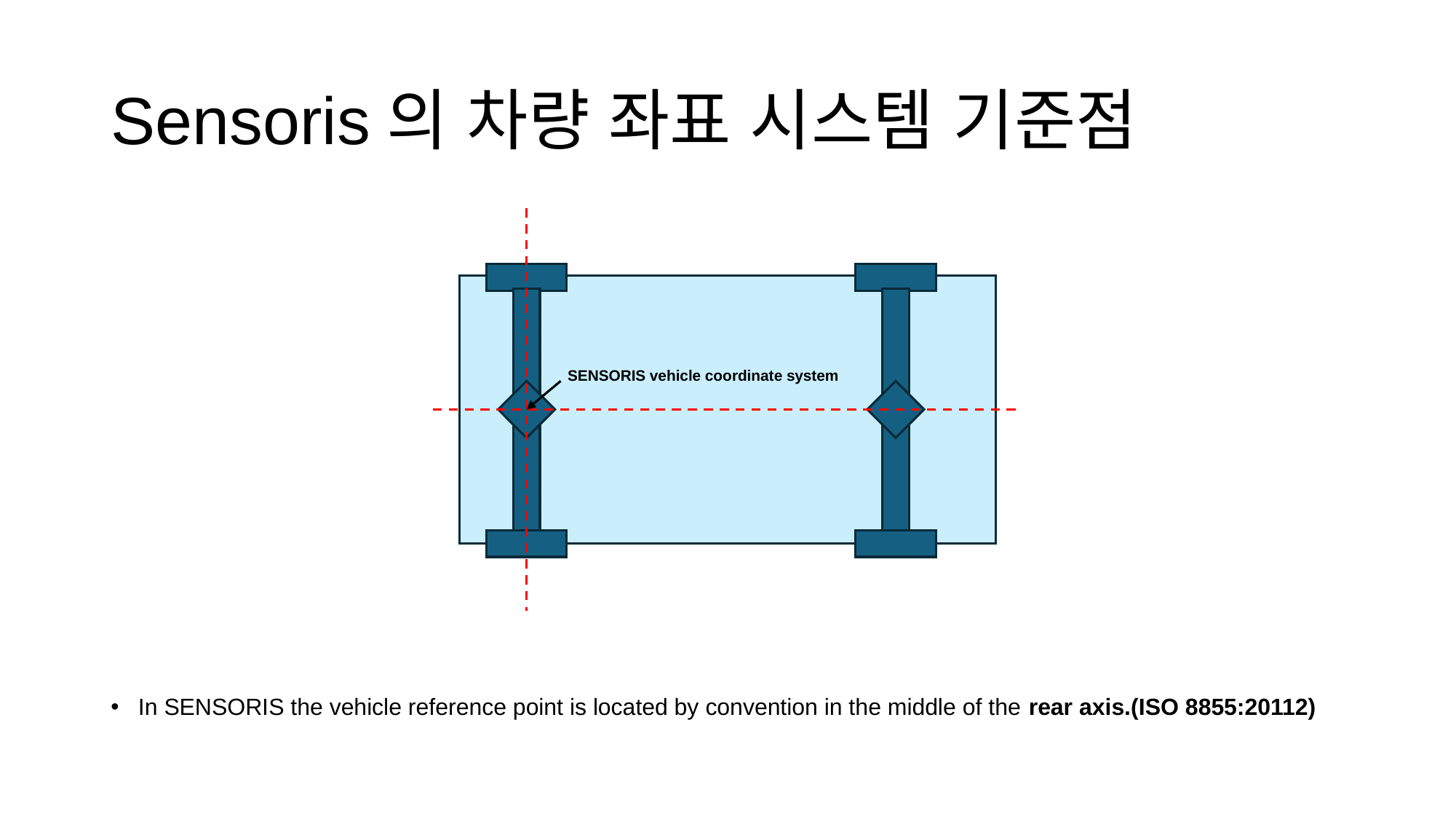

# Sensoris의 차량 좌표 시스템 기준점

SENSORIS vehicle coordinate system

In SENSORIS the vehicle reference point is located by convention in the middle of the rear axis.(ISO 8855:20112)